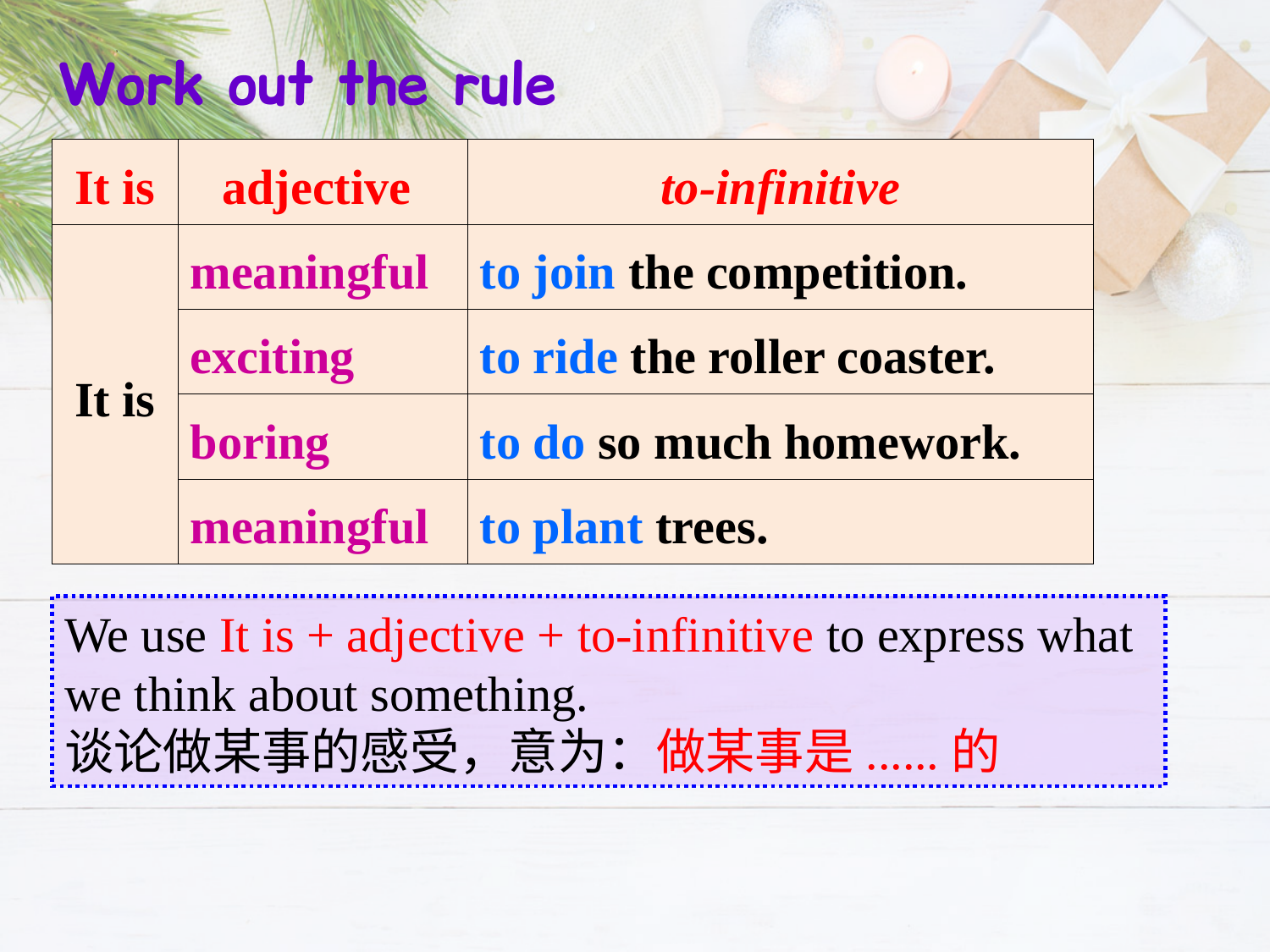

Work out the rule
| It is | adjective | to-infinitive |
| --- | --- | --- |
| It is | meaningful | to join the competition. |
|  | exciting | to ride the roller coaster. |
|  | boring | to do so much homework. |
|  | meaningful | to plant trees. |
We use It is + adjective + to-infinitive to express what we think about something.
谈论做某事的感受，意为：做某事是......的